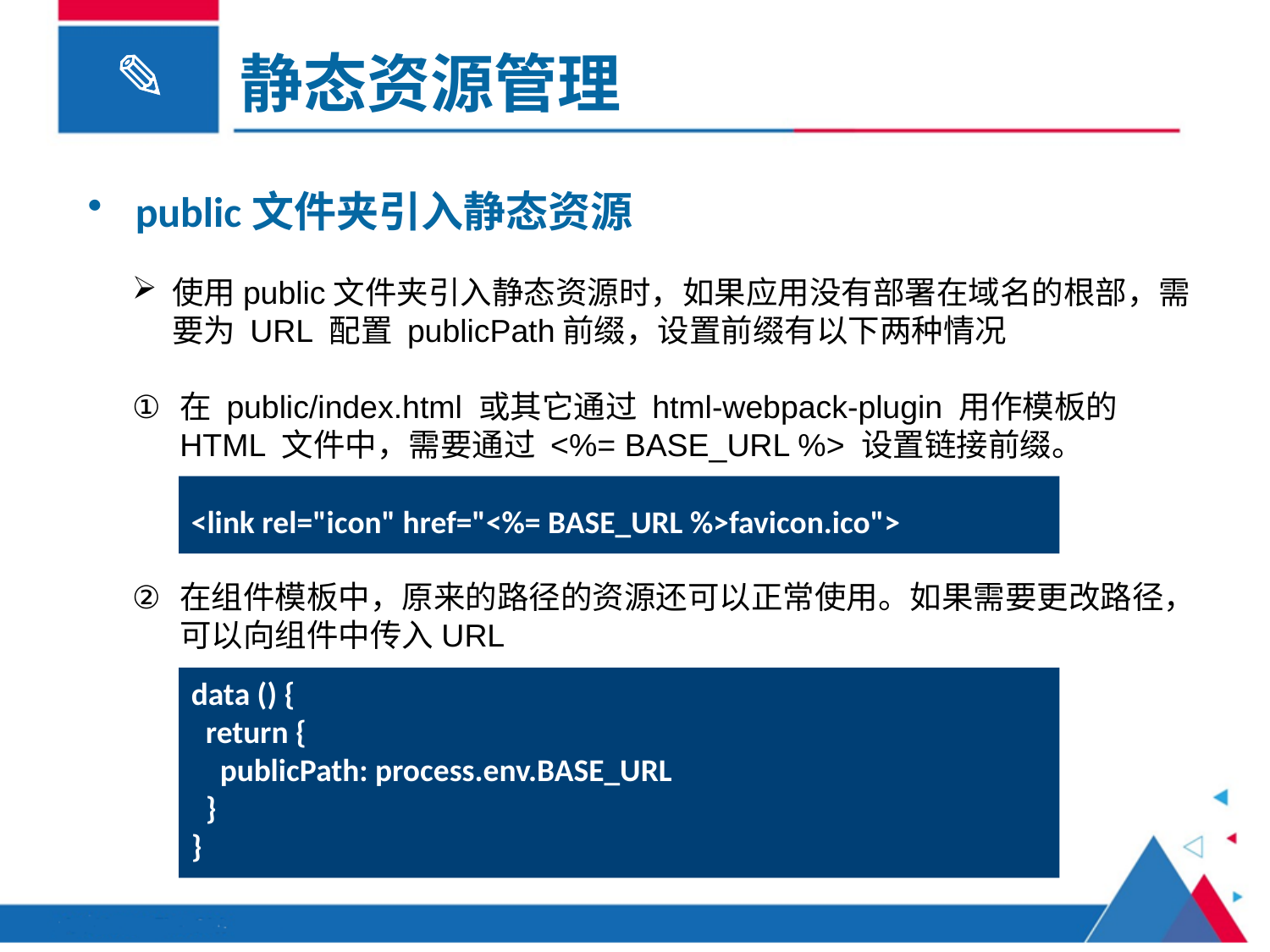

静态资源管理
public文件夹引入静态资源

使用public文件夹引入静态资源时，如果应用没有部署在域名的根部，需要为 URL 配置 publicPath前缀，设置前缀有以下两种情况

在 public/index.html 或其它通过 html-webpack-plugin 用作模板的 HTML 文件中，需要通过 <%= BASE_URL %> 设置链接前缀。

在组件模板中，原来的路径的资源还可以正常使用。如果需要更改路径，可以向组件中传入URL

<link rel="icon" href="<%= BASE_URL %>favicon.ico">
data () {
  return {
    publicPath: process.env.BASE_URL
  }
}